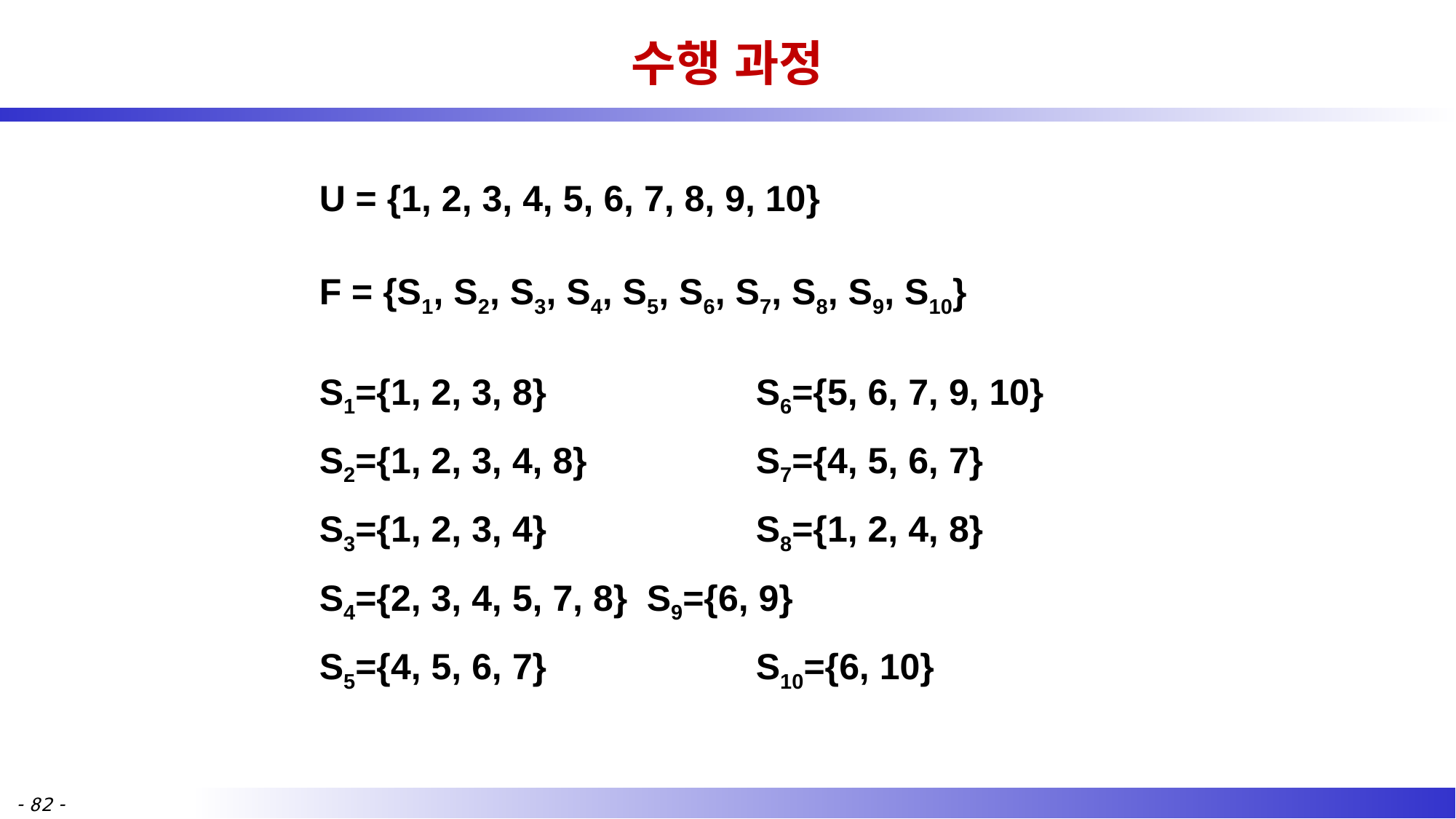

# 수행 과정
U = {1, 2, 3, 4, 5, 6, 7, 8, 9, 10}

F = {S1, S2, S3, S4, S5, S6, S7, S8, S9, S10}

S1={1, 2, 3, 8}		S6={5, 6, 7, 9, 10}
S2={1, 2, 3, 4, 8}		S7={4, 5, 6, 7}
S3={1, 2, 3, 4} 		S8={1, 2, 4, 8}
S4={2, 3, 4, 5, 7, 8} 	S9={6, 9}
S5={4, 5, 6, 7} 		S10={6, 10}

- 82 -